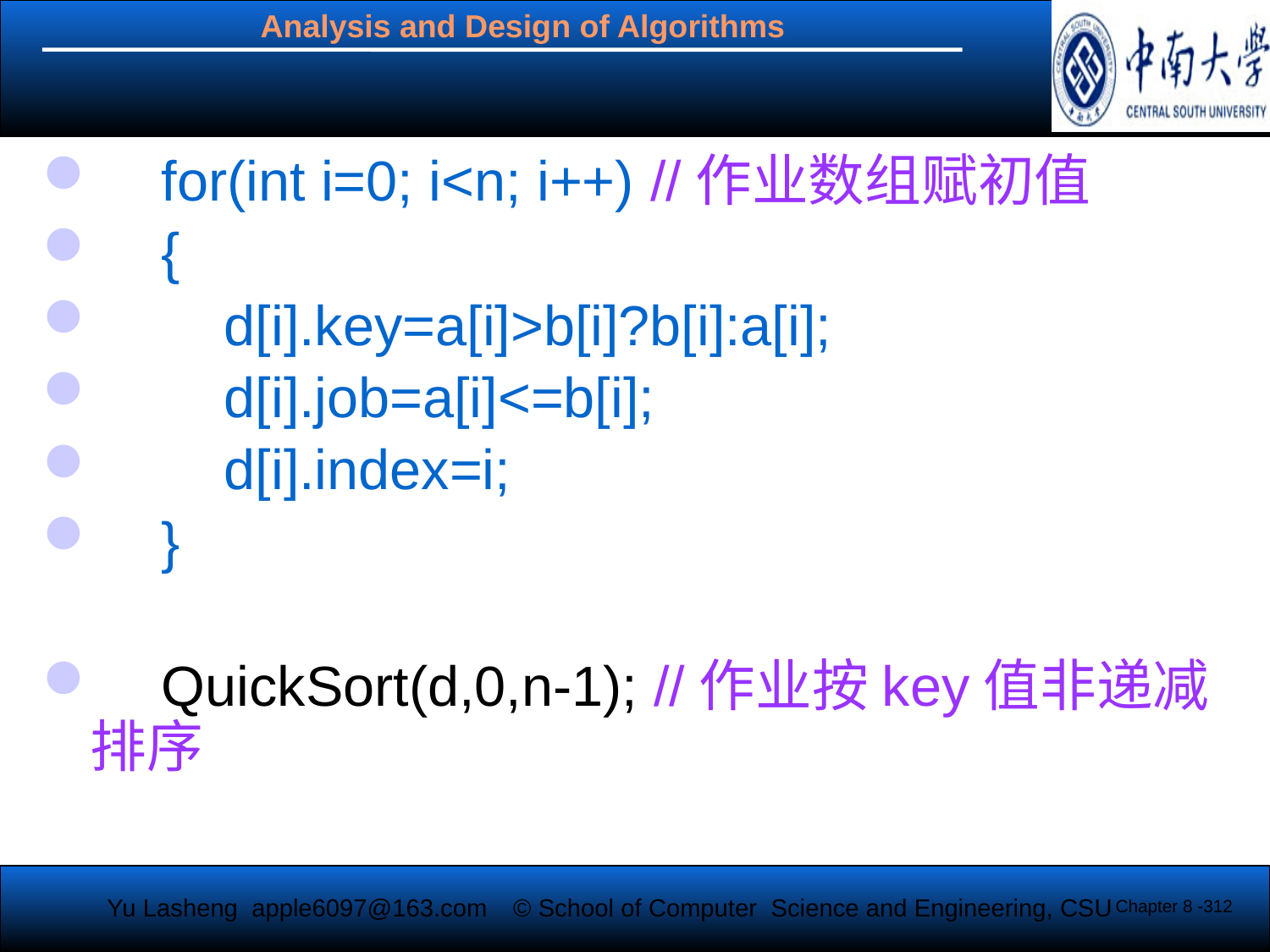

#
    for(int i=0; i<n; i++) //作业数组赋初值
    {
        d[i].key=a[i]>b[i]?b[i]:a[i];
        d[i].job=a[i]<=b[i];
        d[i].index=i;
    }

    QuickSort(d,0,n-1); //作业按key值非递减排序
Chapter 8 -312